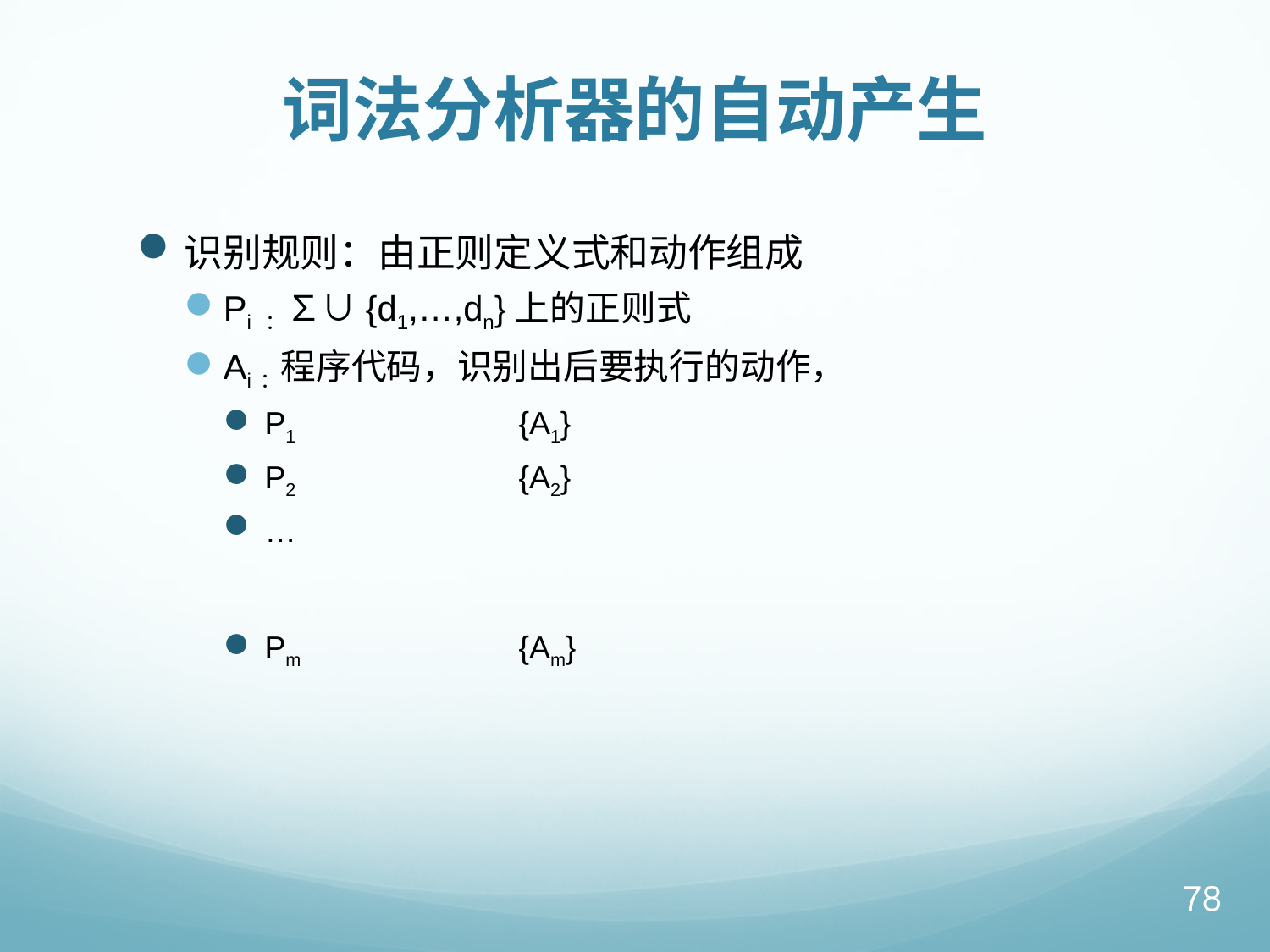

# 词法分析器的自动产生
识别规则：由正则定义式和动作组成
Pi ：∑∪{d1,…,dn}上的正则式
Ai：程序代码，识别出后要执行的动作，
P1		{A1}
P2		{A2}
…

Pm		{Am}

78